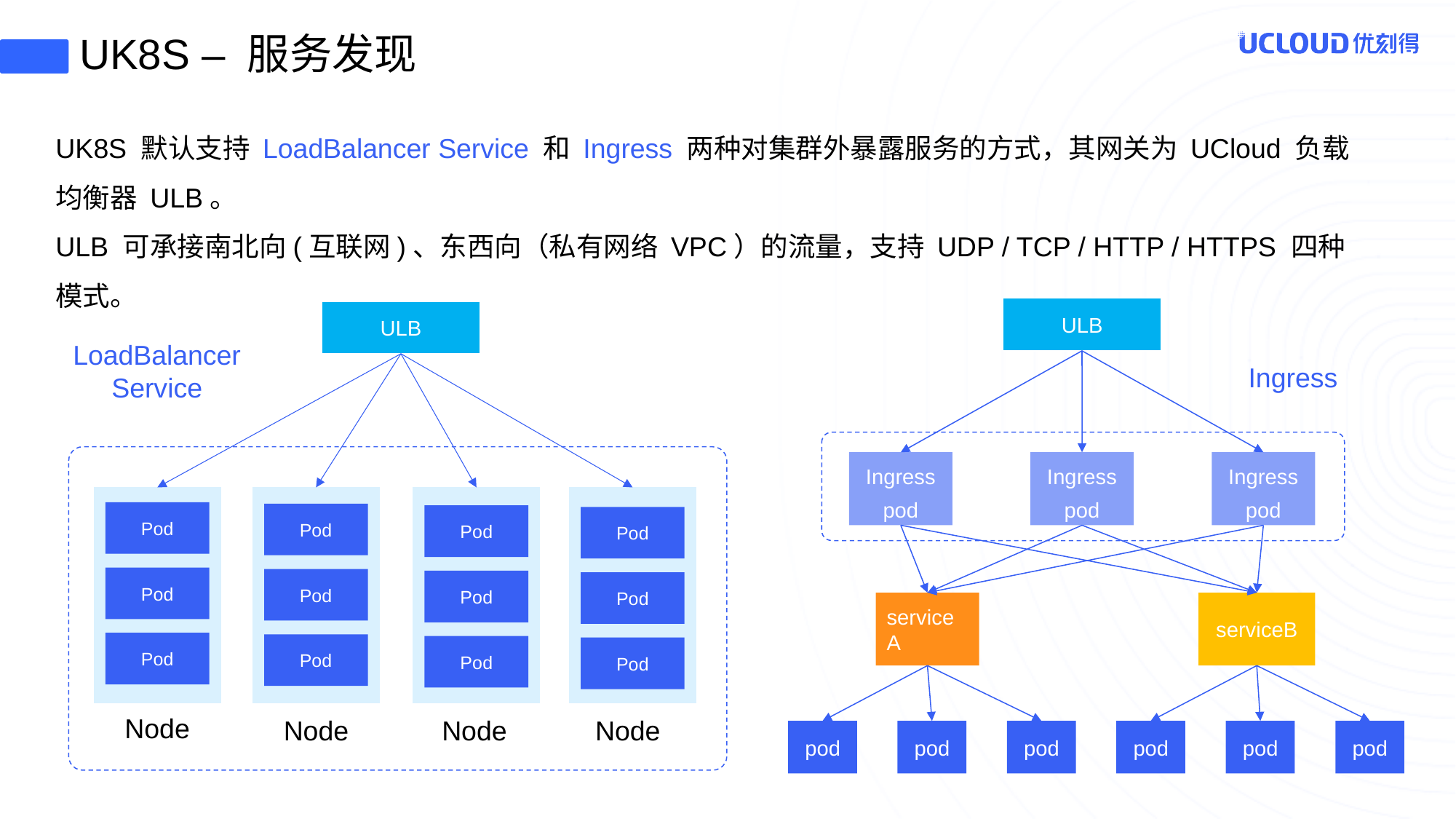

UK8S – 服务发现
UK8S 默认支持 LoadBalancer Service 和 Ingress 两种对集群外暴露服务的方式，其网关为 UCloud 负载均衡器 ULB。
ULB 可承接南北向(互联网)、东西向（私有网络 VPC）的流量，支持 UDP / TCP / HTTP / HTTPS 四种模式。
ULB
ULB
LoadBalancer Service
 Ingress

Ingress
pod
Ingress
pod
Ingress
pod

Pod
Pod
Pod
Pod
Pod
Pod
Pod
Pod
serviceA
serviceB
Pod
Pod
Pod
Pod
Node
Node
Node
Node
 pod
 pod
 pod
 pod
 pod
 pod